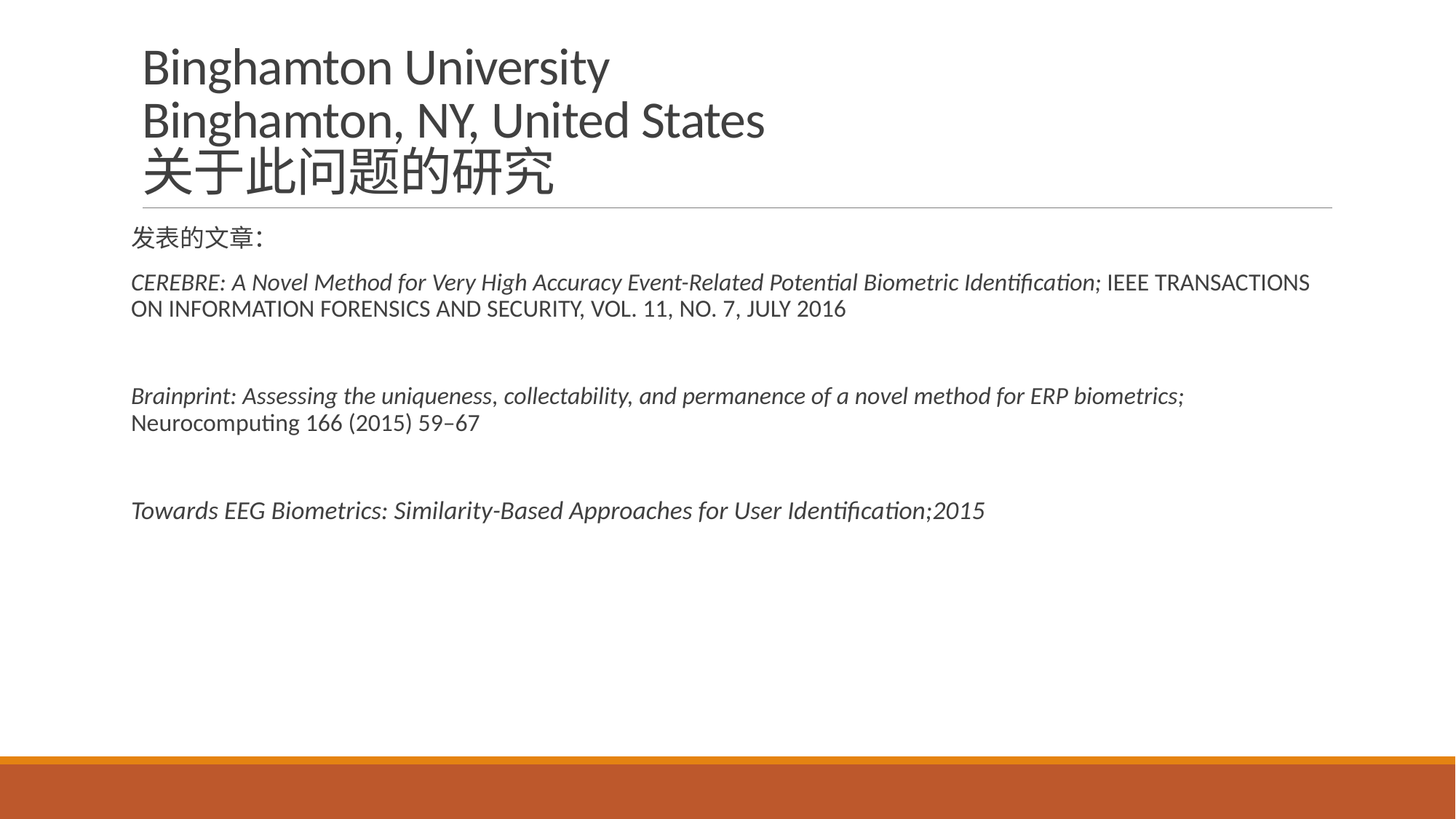

# Binghamton University Binghamton, NY, United States 关于此问题的研究
发表的文章：
CEREBRE: A Novel Method for Very High Accuracy Event-Related Potential Biometric Identification; IEEE TRANSACTIONS ON INFORMATION FORENSICS AND SECURITY, VOL. 11, NO. 7, JULY 2016

Brainprint: Assessing the uniqueness, collectability, and permanence of a novel method for ERP biometrics; Neurocomputing 166 (2015) 59–67

Towards EEG Biometrics: Similarity-Based Approaches for User Identification;2015